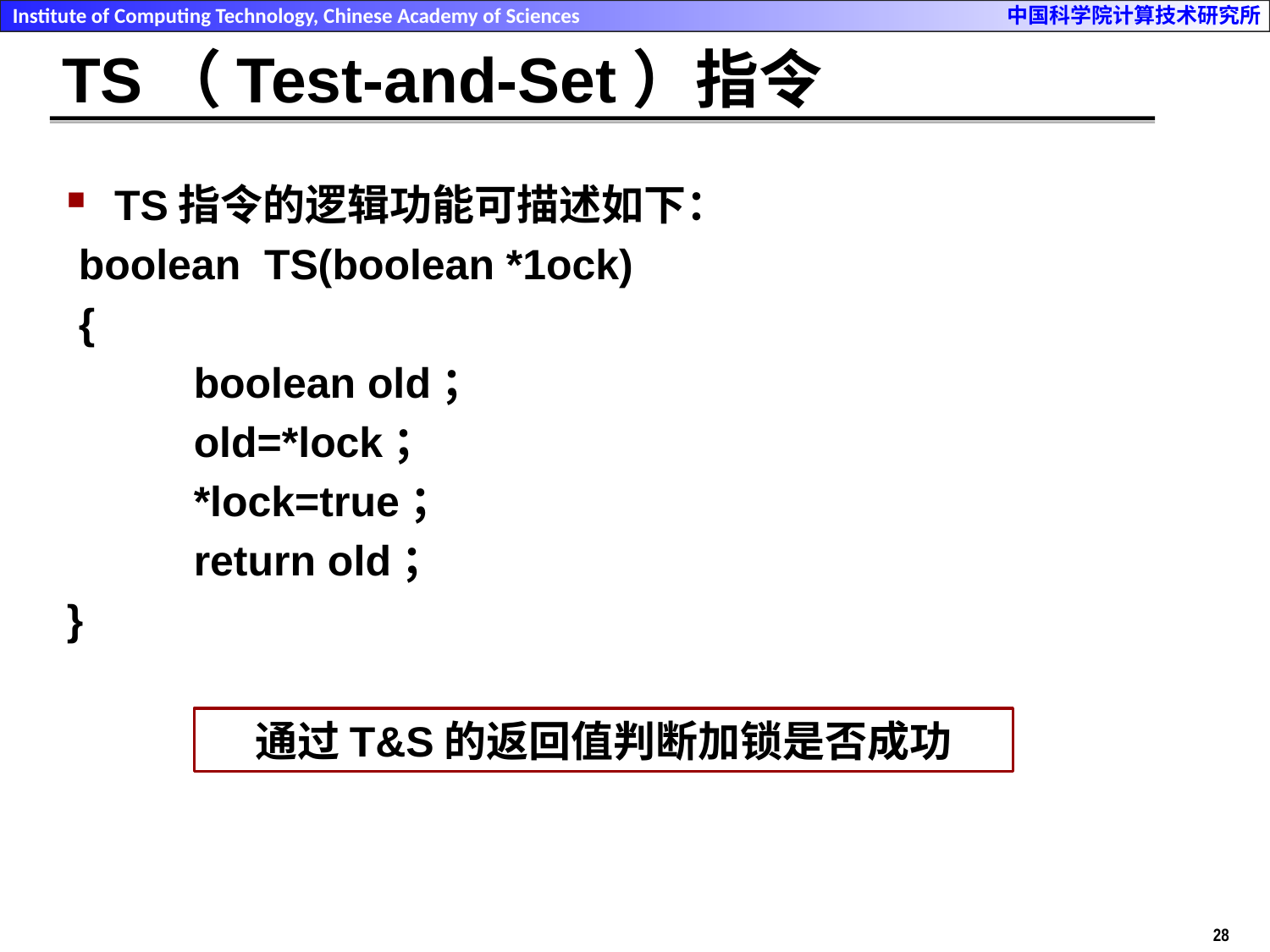

# TS（Test-and-Set）指令
TS指令的逻辑功能可描述如下：
 boolean  TS(boolean *1ock)
 {
 	boolean old；
	old=*lock；
	*lock=true；
	return old；
}
通过T&S的返回值判断加锁是否成功